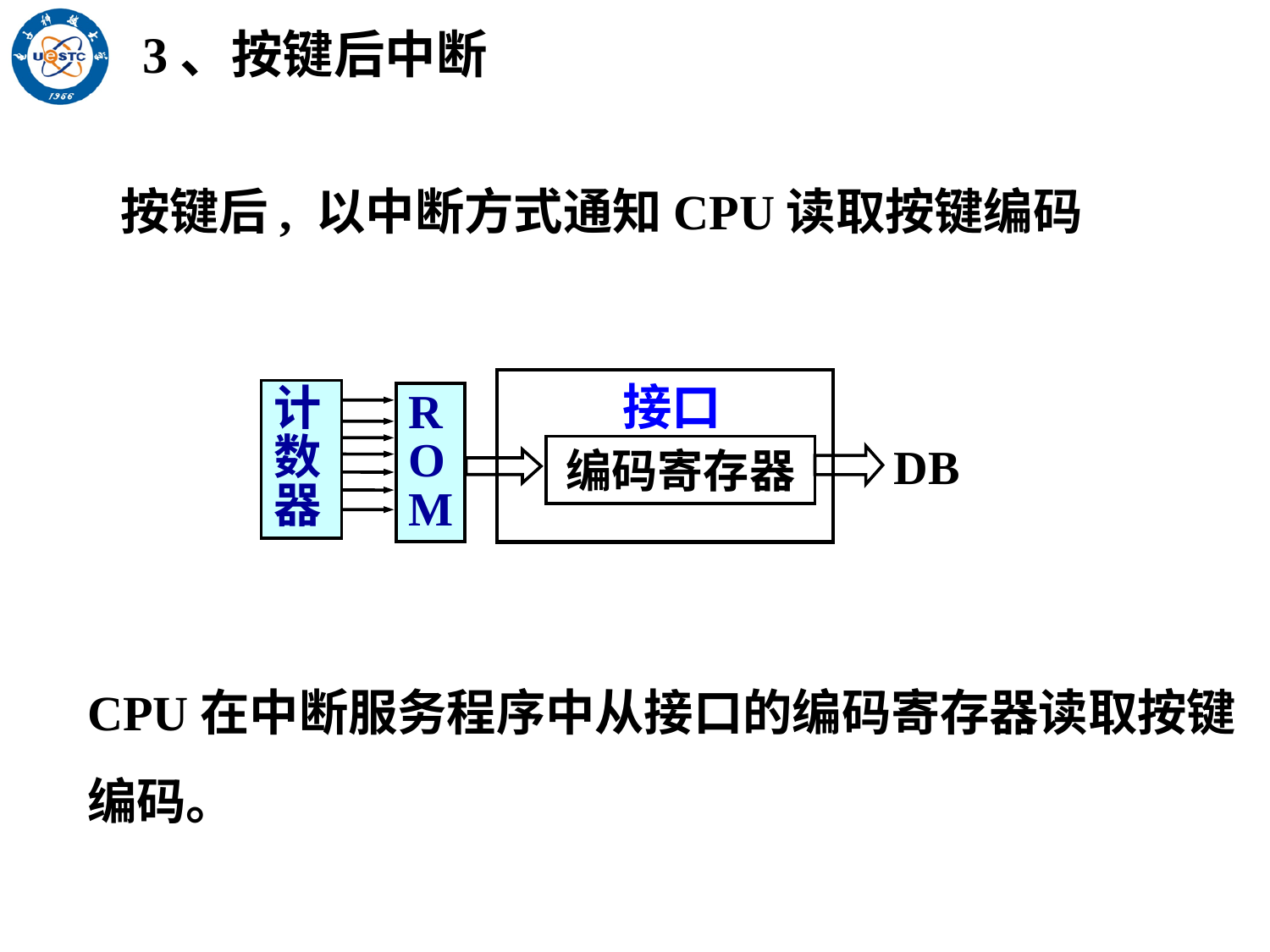

3、按键后中断
按键后, 以中断方式通知CPU读取按键编码
         接口

计数器
ROM

DB
编码寄存器

CPU在中断服务程序中从接口的编码寄存器读取按键编码。